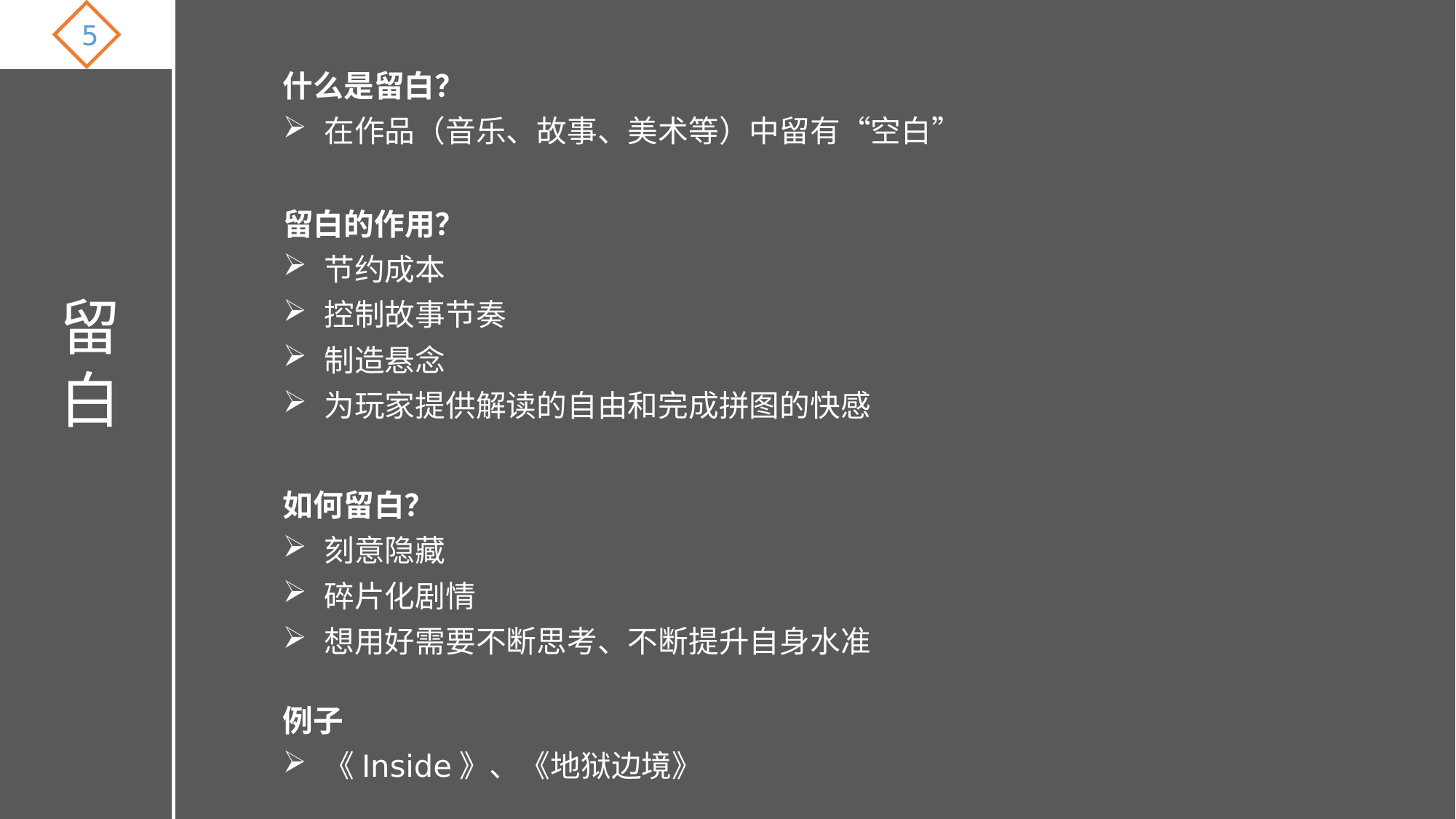

5
什么是留白？
在作品（音乐、故事、美术等）中留有“空白”
留白的作用？
节约成本
控制故事节奏
制造悬念
为玩家提供解读的自由和完成拼图的快感
留白
如何留白？
刻意隐藏
碎片化剧情
想用好需要不断思考、不断提升自身水准
例子
《Inside》、《地狱边境》